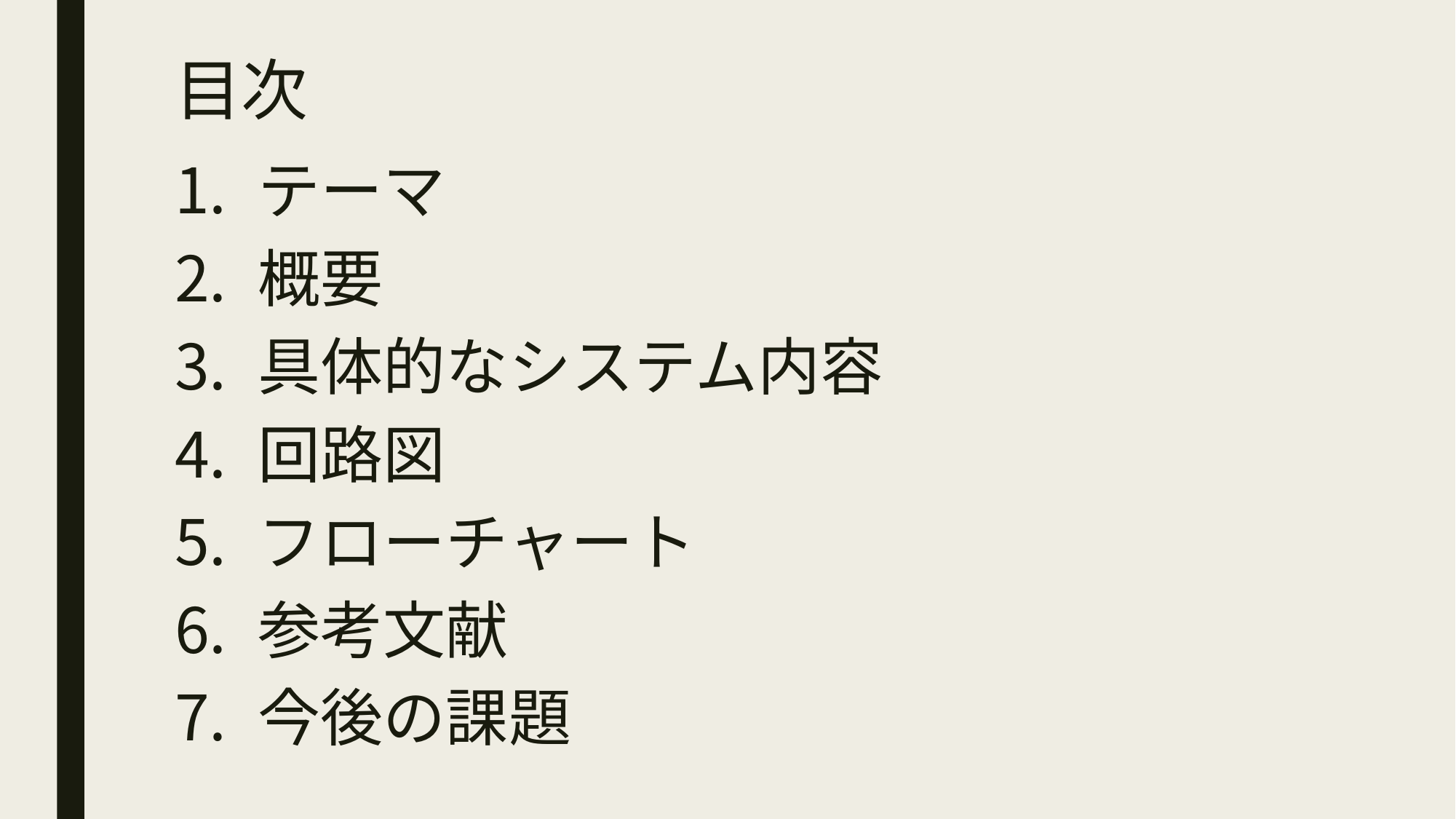

# 目次
テーマ
概要
具体的なシステム内容
回路図
フローチャート
参考文献
今後の課題